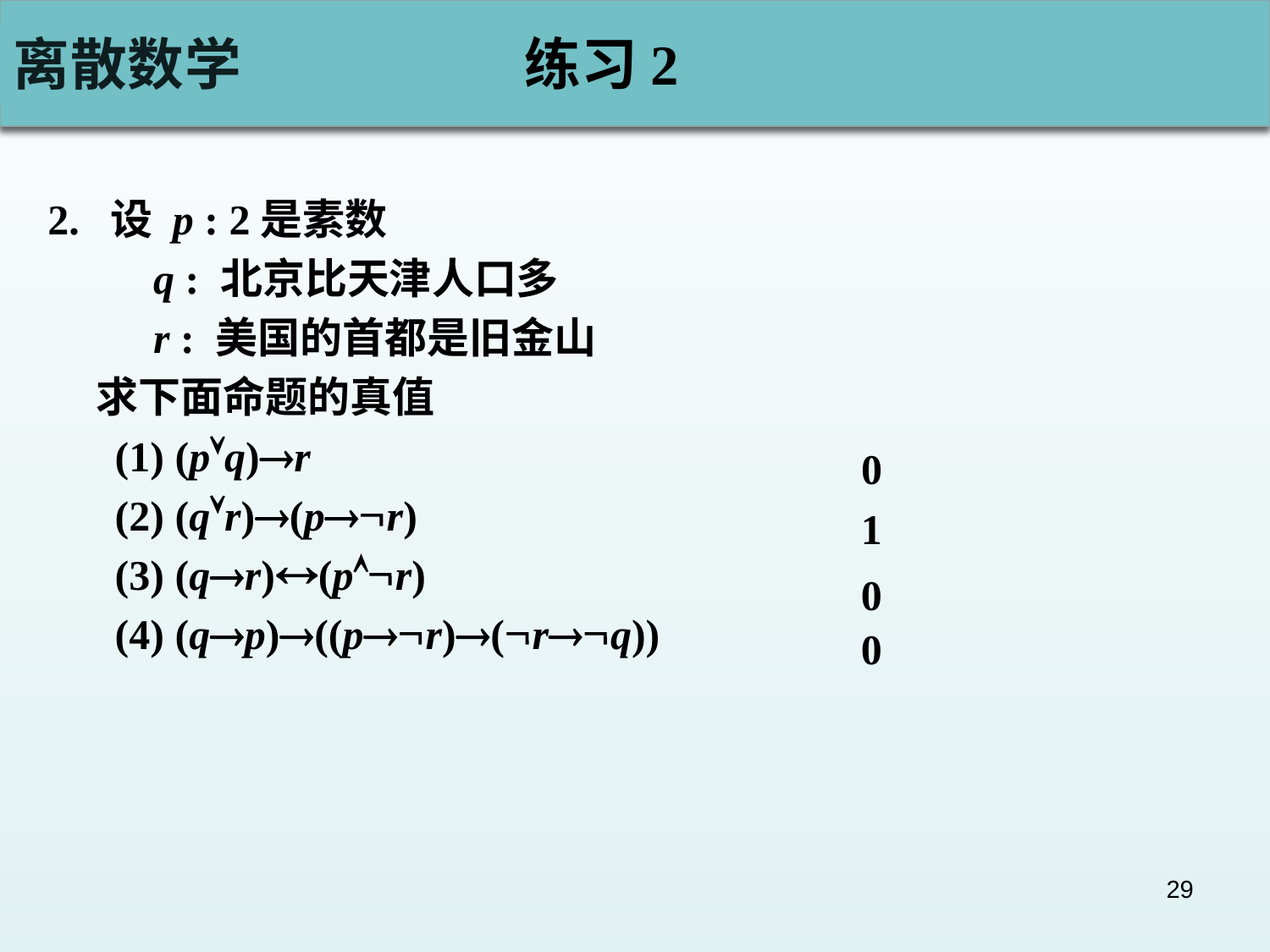

练习2
2.  设 p : 2是素数
          q : 北京比天津人口多
          r : 美国的首都是旧金山
    求下面命题的真值
    (1) (p∨q)→r
    (2) (q∨r)→(p→¬r)
    (3) (q→r)↔(p∧¬r)
    (4) (q→p)→((p→¬r)→(¬r→¬q))
0
1
0
0
29